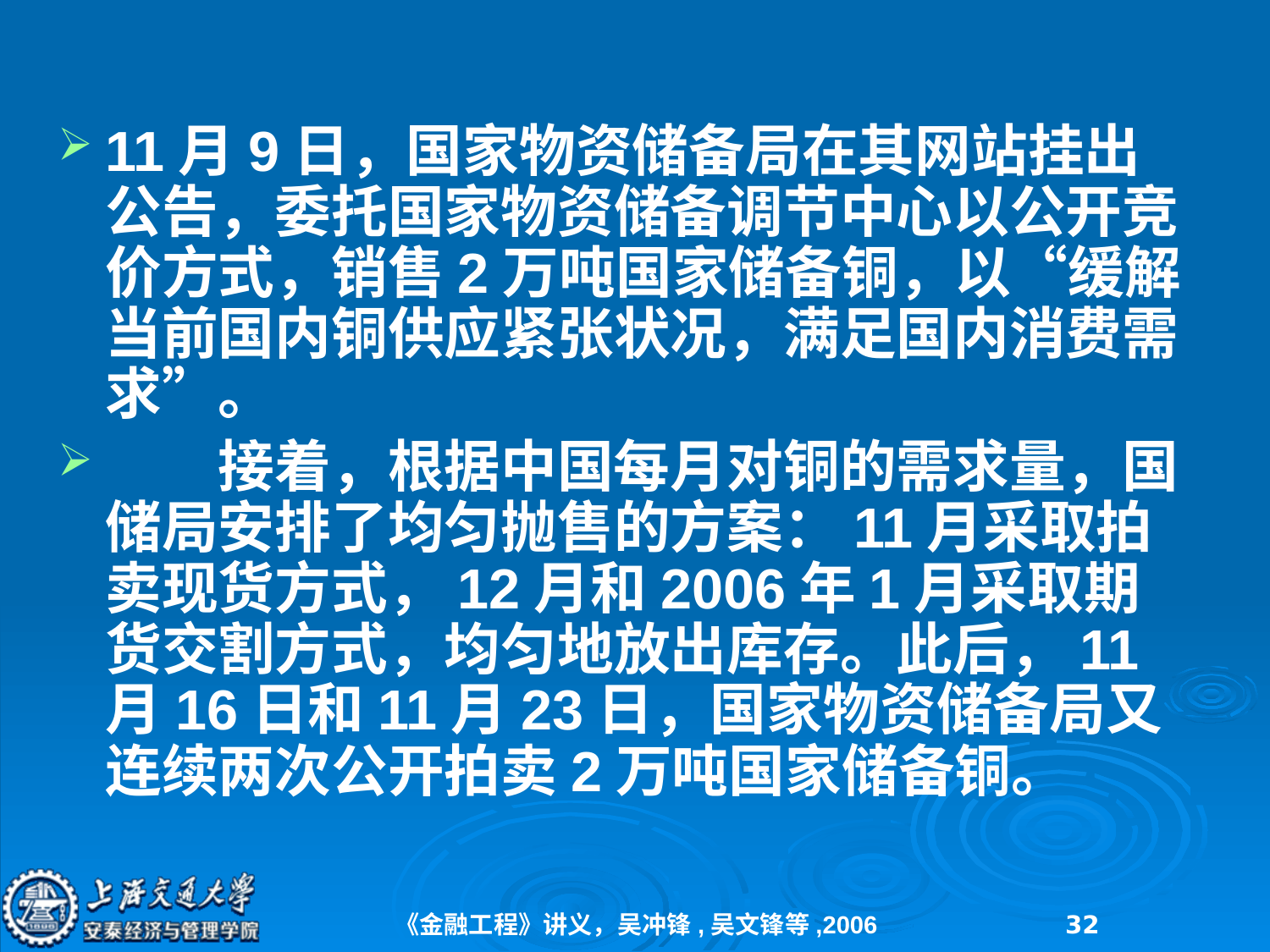

#
11月9日，国家物资储备局在其网站挂出公告，委托国家物资储备调节中心以公开竞价方式，销售2万吨国家储备铜，以“缓解当前国内铜供应紧张状况，满足国内消费需求”。
　　接着，根据中国每月对铜的需求量，国储局安排了均匀抛售的方案：11月采取拍卖现货方式，12月和2006年1月采取期货交割方式，均匀地放出库存。此后，11月16日和11月23日，国家物资储备局又连续两次公开拍卖2万吨国家储备铜。